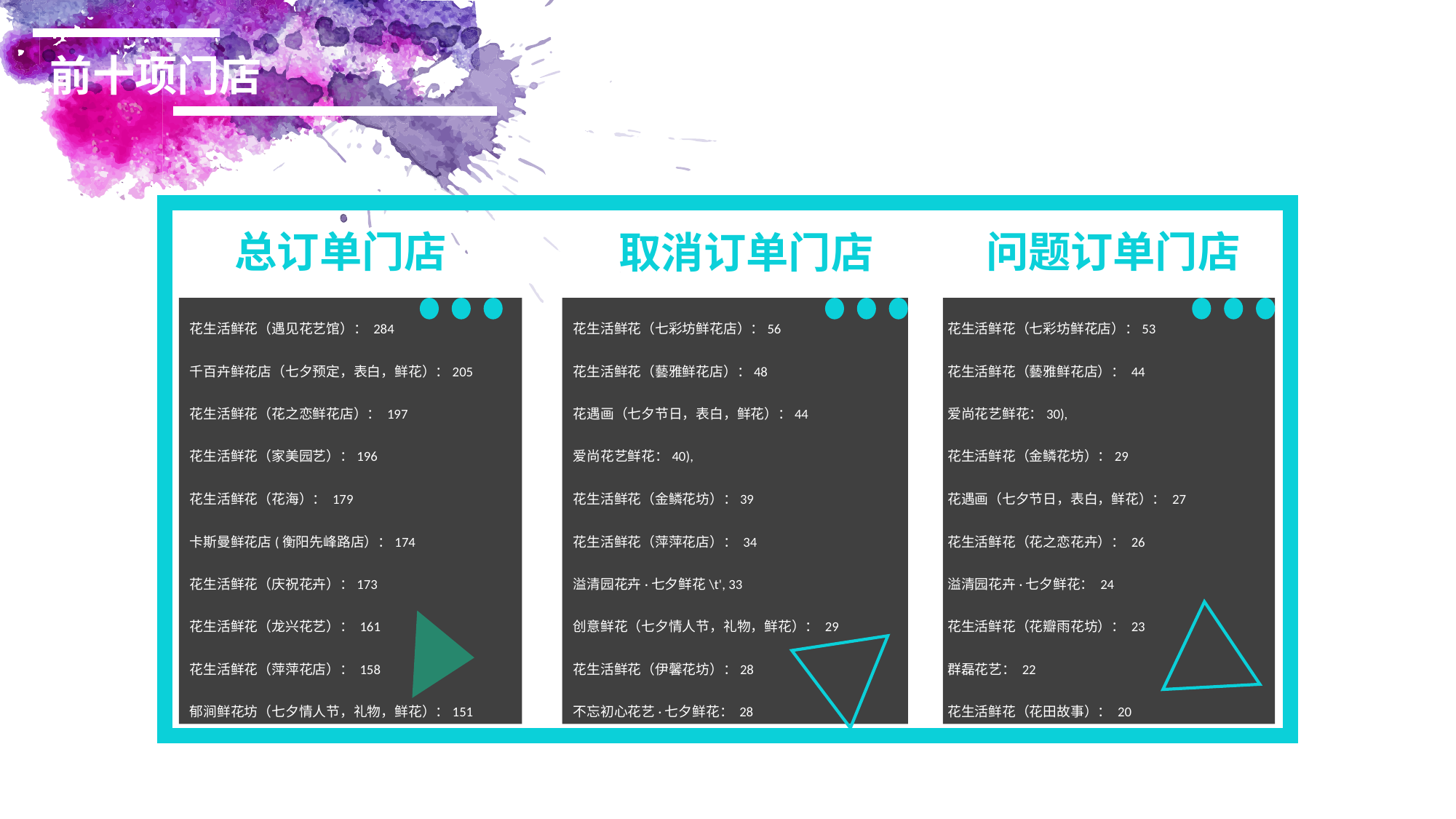

前十项门店

总订单门店
问题订单门店
取消订单门店

花生活鲜花（遇见花艺馆）： 284

千百卉鲜花店（七夕预定，表白，鲜花）：205

花生活鲜花（花之恋鲜花店）： 197

花生活鲜花（家美园艺）：196

花生活鲜花（花海）： 179

卡斯曼鲜花店(衡阳先峰路店）：174

花生活鲜花（庆祝花卉）：173

花生活鲜花（龙兴花艺）： 161

花生活鲜花（萍萍花店）： 158

郁涧鲜花坊（七夕情人节，礼物，鲜花）：151
花生活鲜花（七彩坊鲜花店）：56

花生活鲜花（藝雅鲜花店）：48

花遇画（七夕节日，表白，鲜花）：44

爱尚花艺鲜花：40),

花生活鲜花（金鳞花坊）：39

花生活鲜花（萍萍花店）： 34

溢清园花卉·七夕鲜花\t', 33

创意鲜花（七夕情人节，礼物，鲜花）： 29

花生活鲜花（伊馨花坊）：28

不忘初心花艺·七夕鲜花： 28
花生活鲜花（七彩坊鲜花店）：53

花生活鲜花（藝雅鲜花店）： 44

爱尚花艺鲜花：30),

花生活鲜花（金鳞花坊）：29

花遇画（七夕节日，表白，鲜花）： 27

花生活鲜花（花之恋花卉）： 26

溢清园花卉·七夕鲜花： 24

花生活鲜花（花瓣雨花坊）： 23

群磊花艺： 22

花生活鲜花（花田故事）： 20